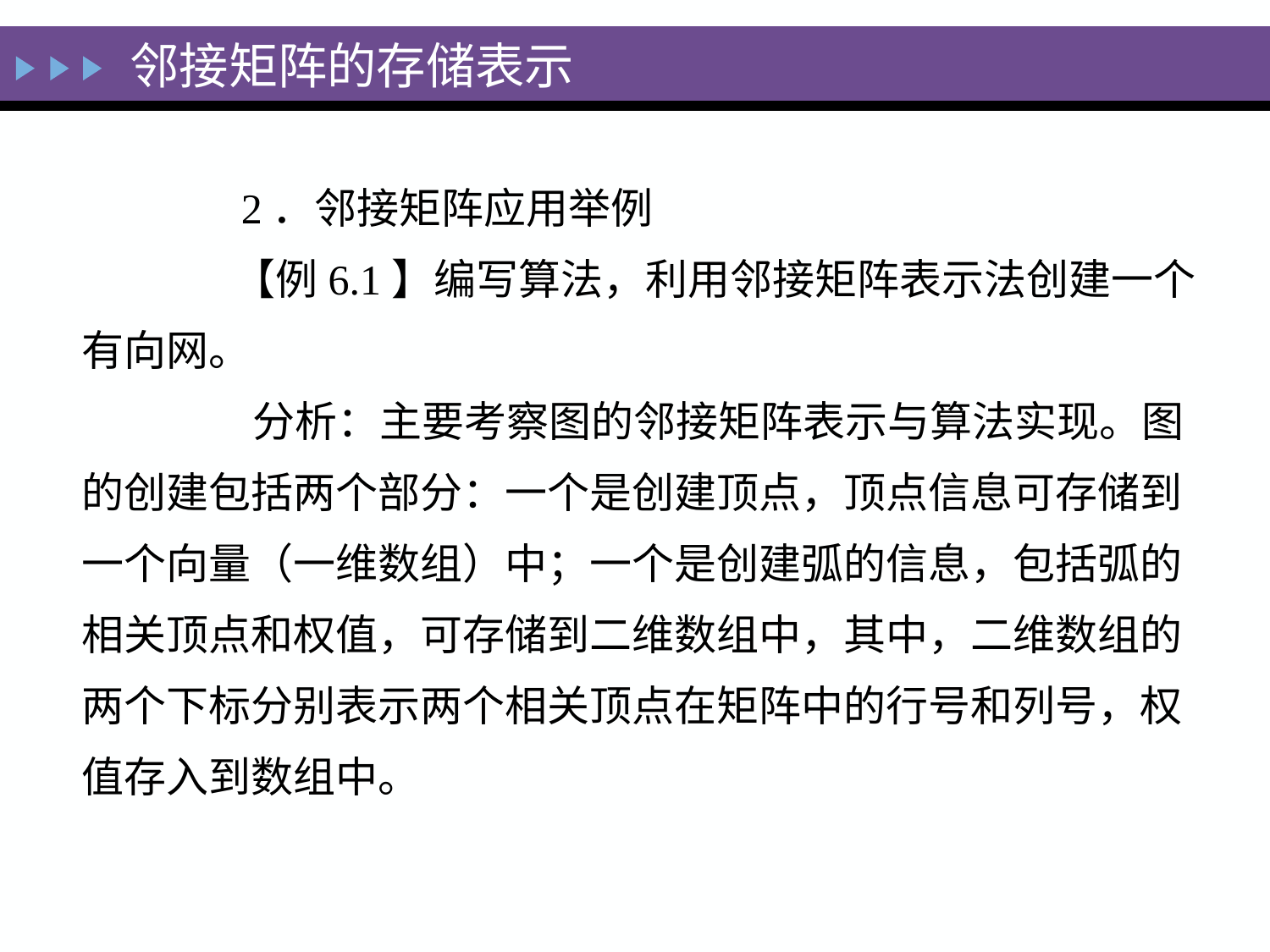

# 邻接矩阵的存储表示
        2．邻接矩阵应用举例
       【例6.1】编写算法，利用邻接矩阵表示法创建一个有向网。
         分析：主要考察图的邻接矩阵表示与算法实现。图的创建包括两个部分：一个是创建顶点，顶点信息可存储到一个向量（一维数组）中；一个是创建弧的信息，包括弧的相关顶点和权值，可存储到二维数组中，其中，二维数组的两个下标分别表示两个相关顶点在矩阵中的行号和列号，权值存入到数组中。